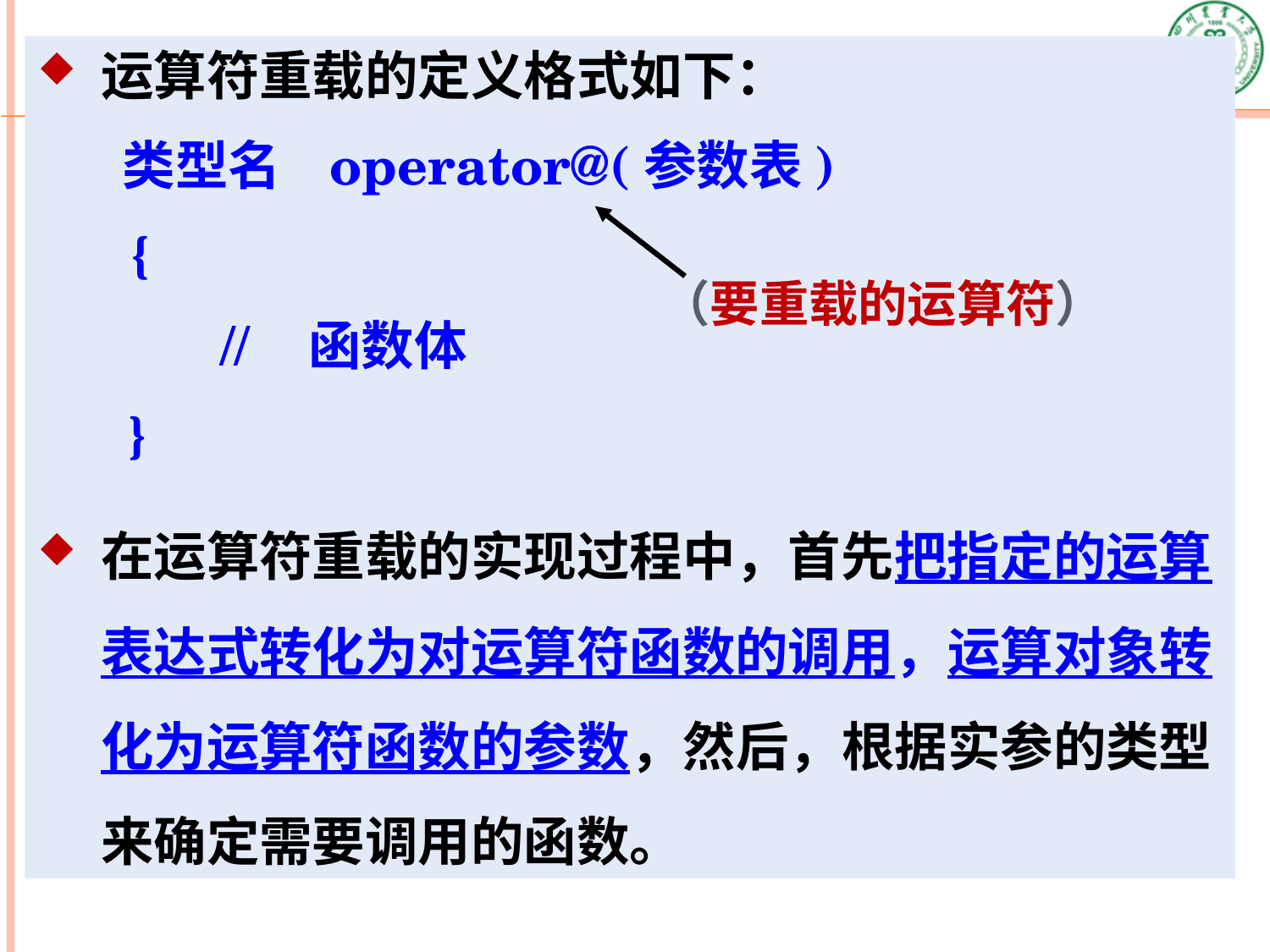

运算符重载的定义格式如下：
      类型名   operator@(参数表)
      {
            //   函数体
      }
在运算符重载的实现过程中，首先把指定的运算表达式转化为对运算符函数的调用，运算对象转化为运算符函数的参数，然后，根据实参的类型来确定需要调用的函数。

（要重载的运算符）